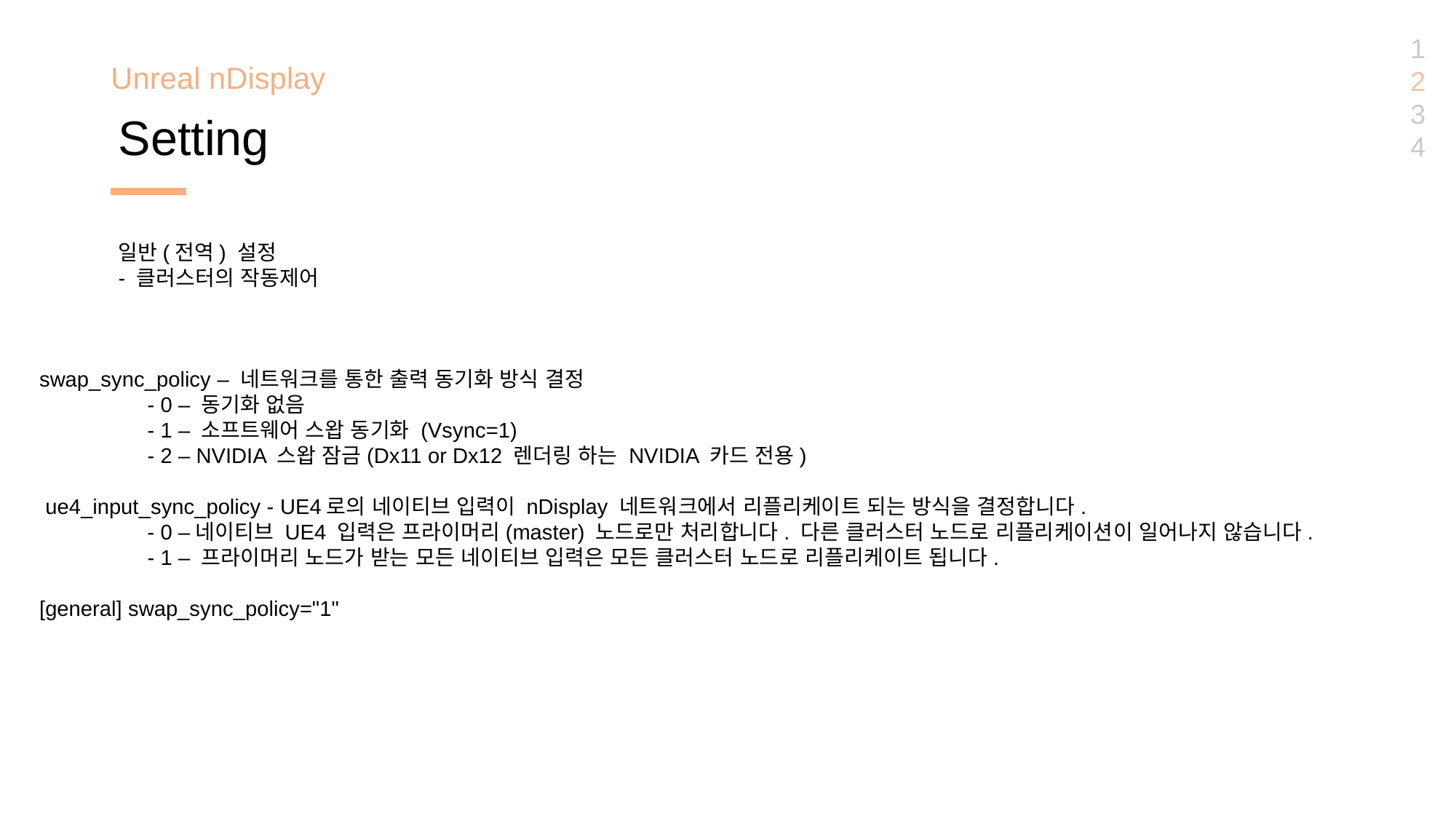

1
2
3
4
Unreal nDisplay
Setting

일반(전역) 설정
- 클러스터의 작동제어
swap_sync_policy – 네트워크를 통한 출력 동기화 방식 결정
                  - 0 – 동기화 없음
                  - 1 – 소프트웨어 스왑 동기화 (Vsync=1)
                  - 2 – NVIDIA 스왑 잠금(Dx11 or Dx12 렌더링 하는 NVIDIA 카드 전용)

 ue4_input_sync_policy - UE4로의 네이티브 입력이 nDisplay 네트워크에서 리플리케이트 되는 방식을 결정합니다.
                  - 0 –네이티브 UE4 입력은 프라이머리(master) 노드로만 처리합니다. 다른 클러스터 노드로 리플리케이션이 일어나지 않습니다.
                  - 1 – 프라이머리 노드가 받는 모든 네이티브 입력은 모든 클러스터 노드로 리플리케이트 됩니다.

[general] swap_sync_policy="1"